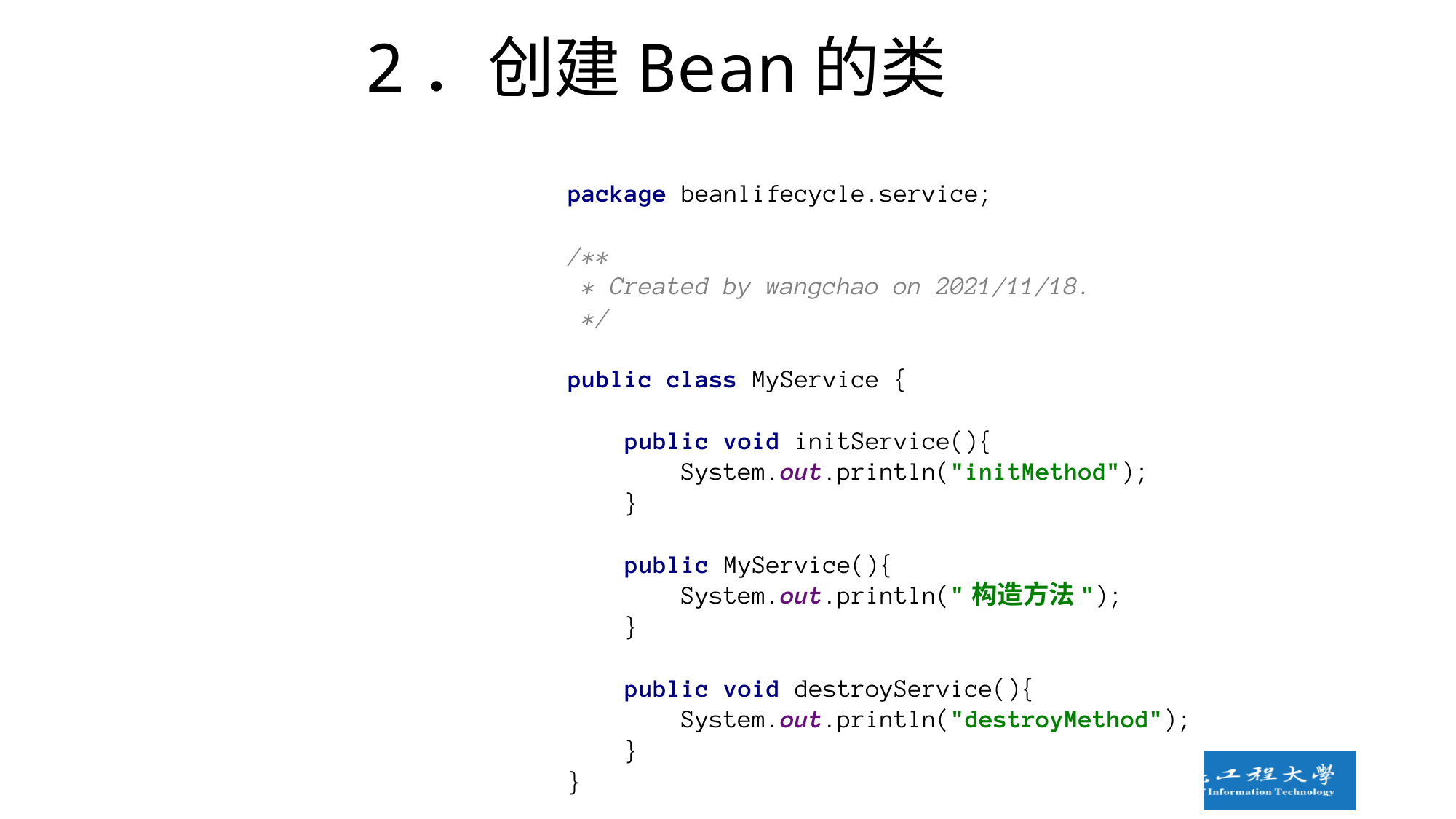

2．创建Bean的类
package beanlifecycle.service;
/**
 * Created by wangchao on 2021/11/18.
 */
public class MyService {
    public void initService(){
        System.out.println("initMethod");
    }
    public MyService(){
        System.out.println("构造方法");
    }
    public void destroyService(){
        System.out.println("destroyMethod");
    }
}